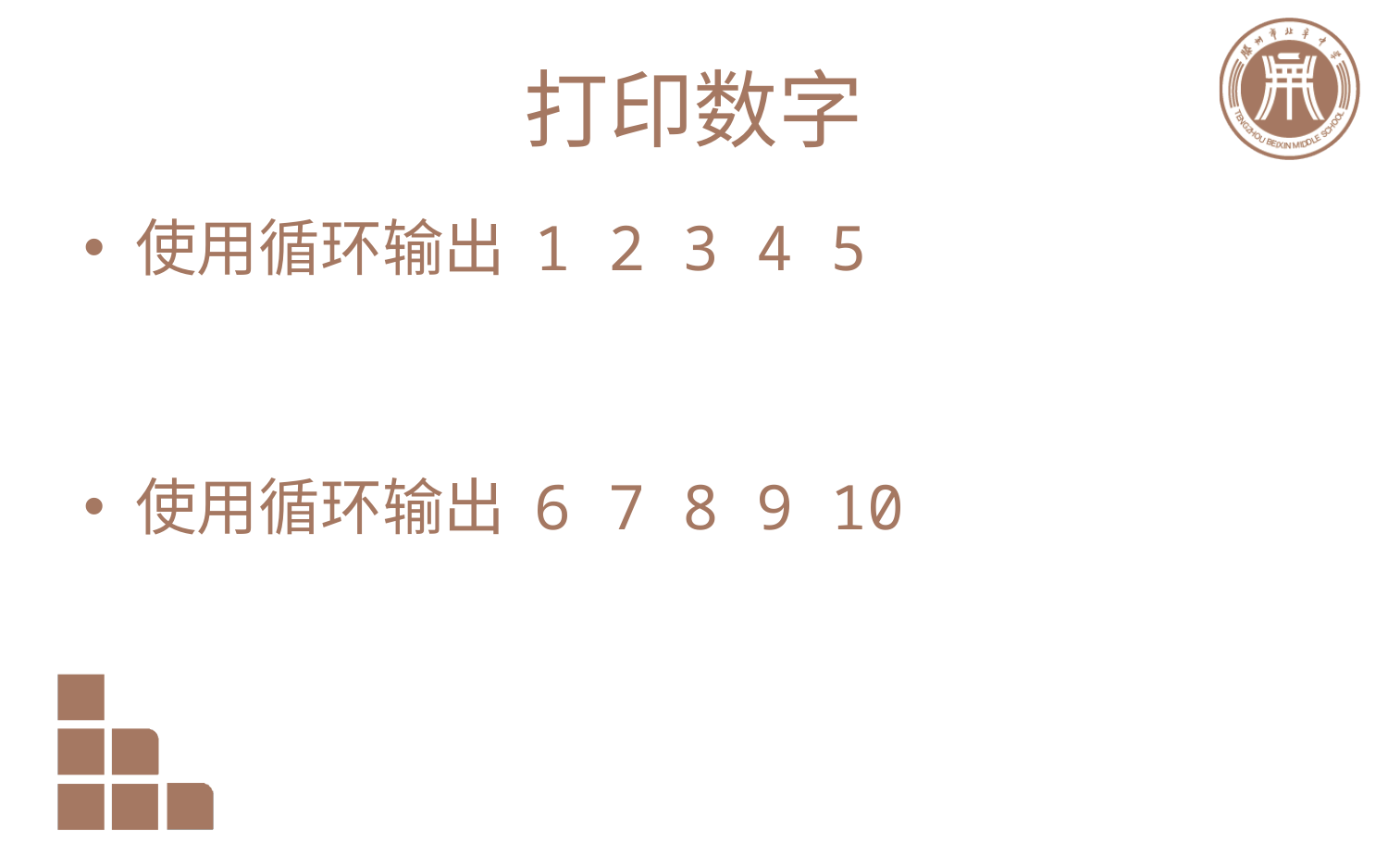

# 打印数字
使用循环输出 1 2 3 4 5

使用循环输出 6 7 8 9 10